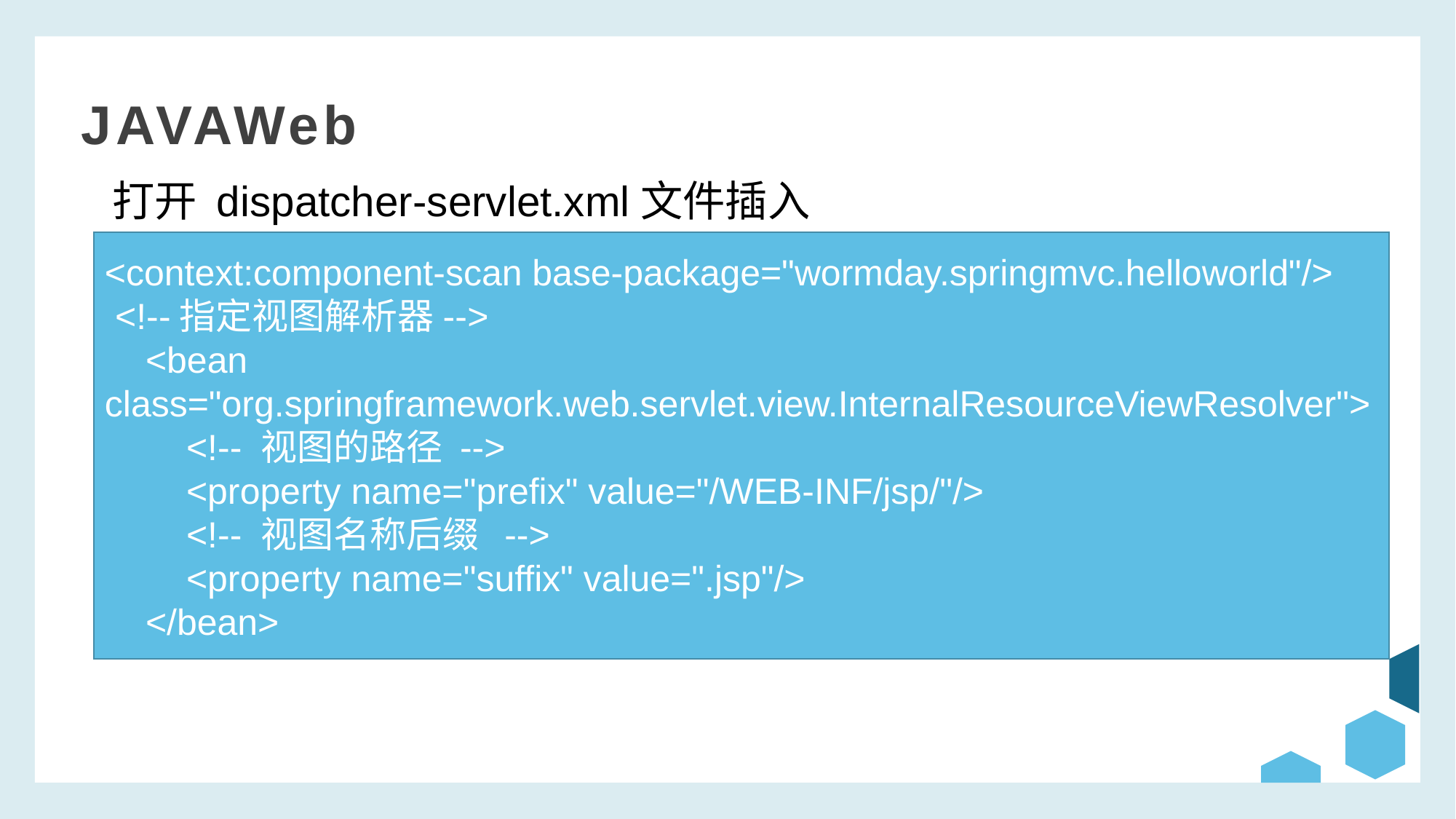

JAVAWeb
打开 dispatcher-servlet.xml文件插入
<context:component-scan base-package="wormday.springmvc.helloworld"/>
 <!--指定视图解析器-->
    <bean class="org.springframework.web.servlet.view.InternalResourceViewResolver">
        <!-- 视图的路径 -->
        <property name="prefix" value="/WEB-INF/jsp/"/>
        <!-- 视图名称后缀  -->
        <property name="suffix" value=".jsp"/>
    </bean>